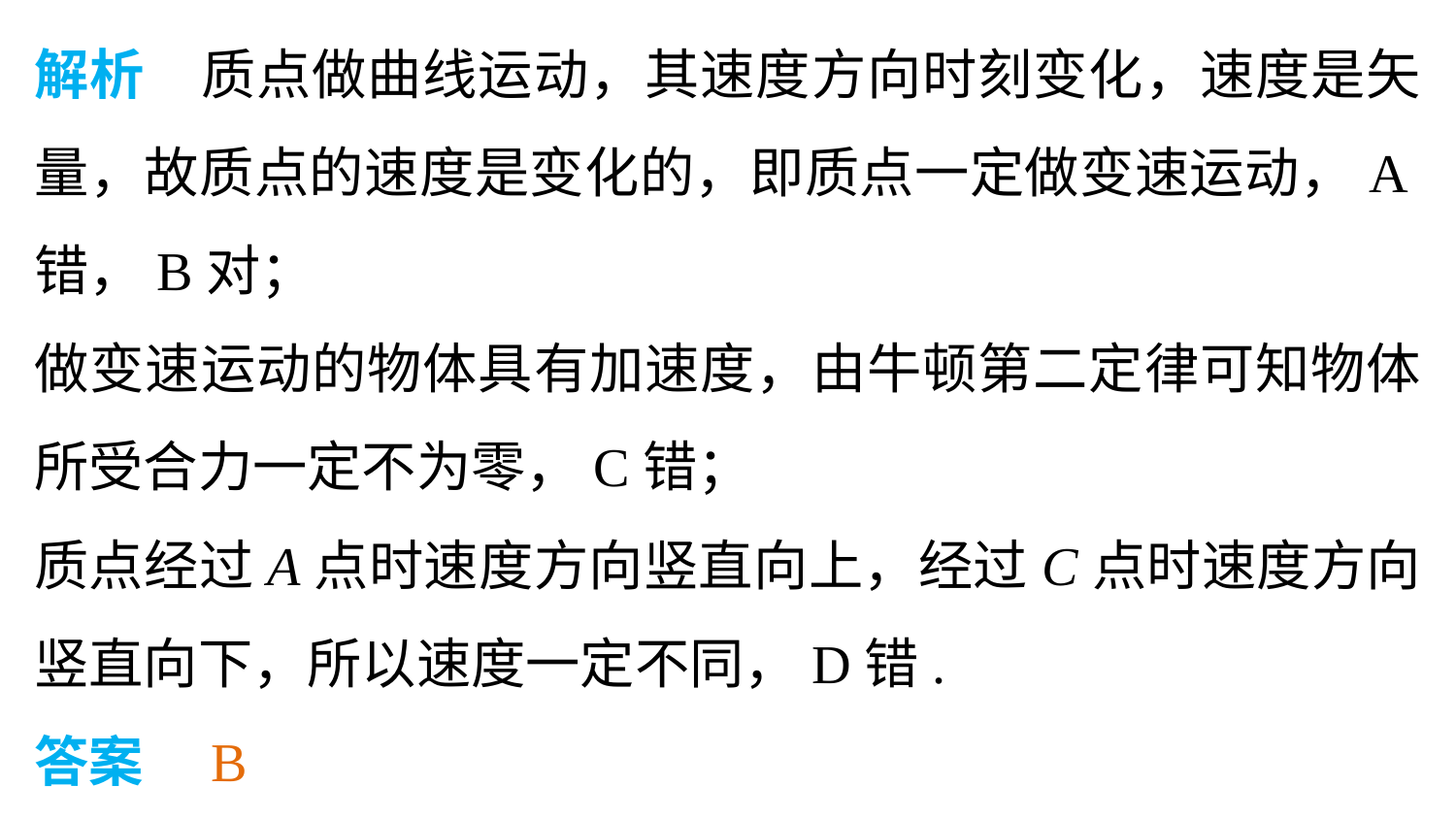

解析　质点做曲线运动，其速度方向时刻变化，速度是矢量，故质点的速度是变化的，即质点一定做变速运动，A错，B对；
做变速运动的物体具有加速度，由牛顿第二定律可知物体所受合力一定不为零，C错；
质点经过A点时速度方向竖直向上，经过C点时速度方向竖直向下，所以速度一定不同，D错.
答案　B